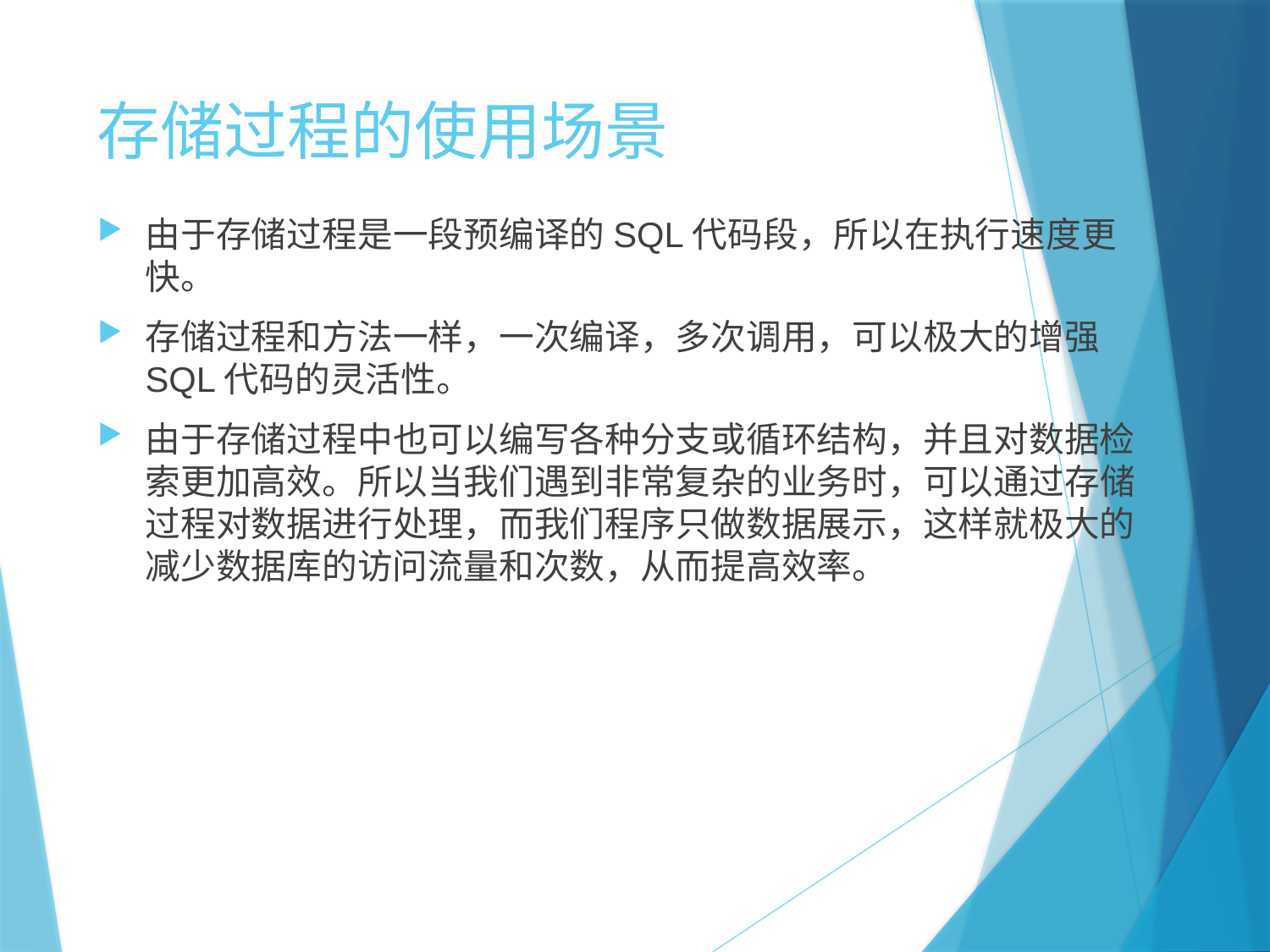

# 存储过程的使用场景
由于存储过程是一段预编译的SQL代码段，所以在执行速度更快。
存储过程和方法一样，一次编译，多次调用，可以极大的增强SQL代码的灵活性。
由于存储过程中也可以编写各种分支或循环结构，并且对数据检索更加高效。所以当我们遇到非常复杂的业务时，可以通过存储过程对数据进行处理，而我们程序只做数据展示，这样就极大的减少数据库的访问流量和次数，从而提高效率。